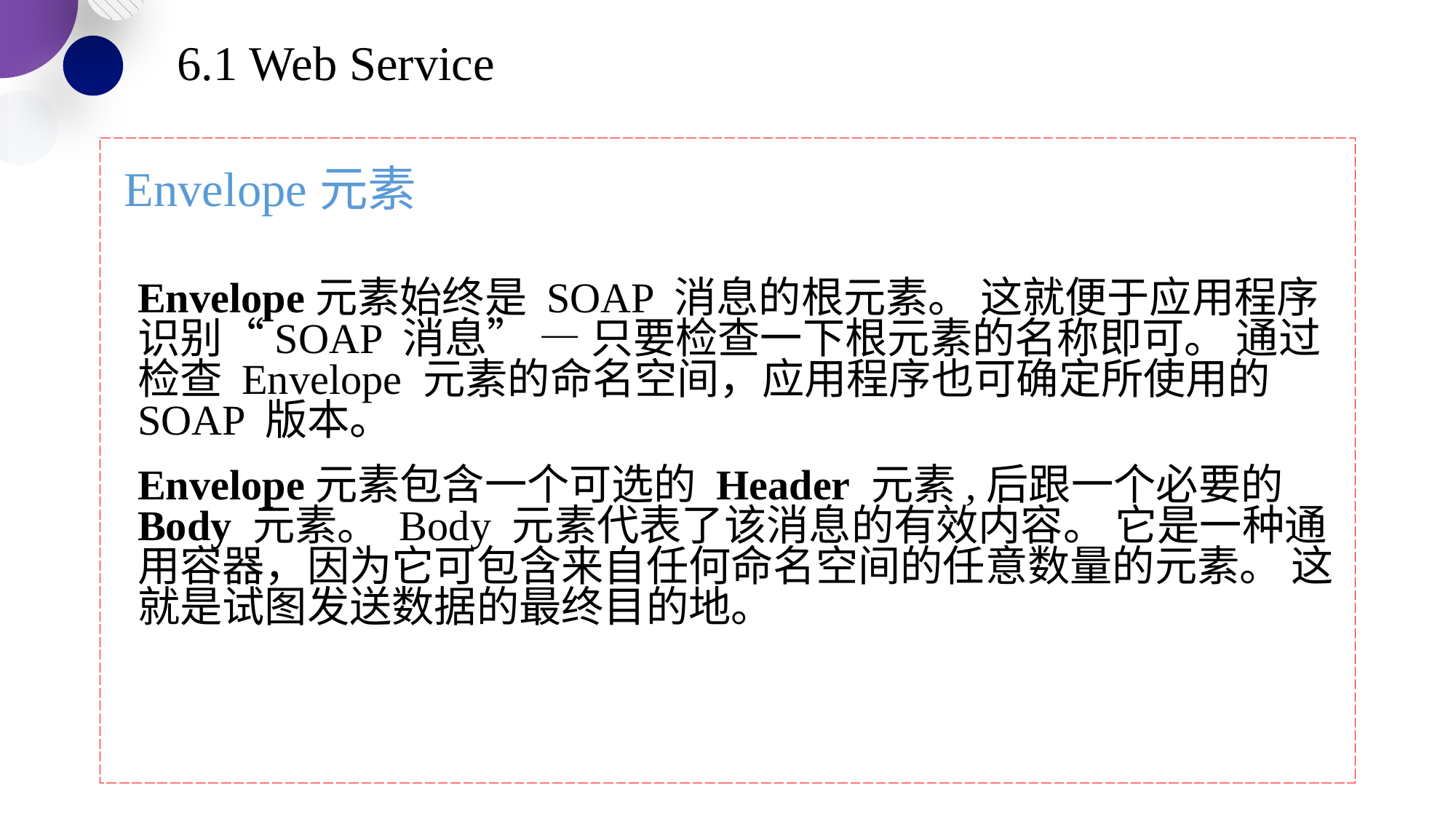

6.1 Web Service

Envelope元素始终是 SOAP 消息的根元素。 这就便于应用程序识别“SOAP 消息” — 只要检查一下根元素的名称即可。 通过检查 Envelope 元素的命名空间，应用程序也可确定所使用的 SOAP 版本。
Envelope元素包含一个可选的 Header 元素,后跟一个必要的 Body 元素。 Body 元素代表了该消息的有效内容。 它是一种通用容器，因为它可包含来自任何命名空间的任意数量的元素。 这就是试图发送数据的最终目的地。
# Envelope元素